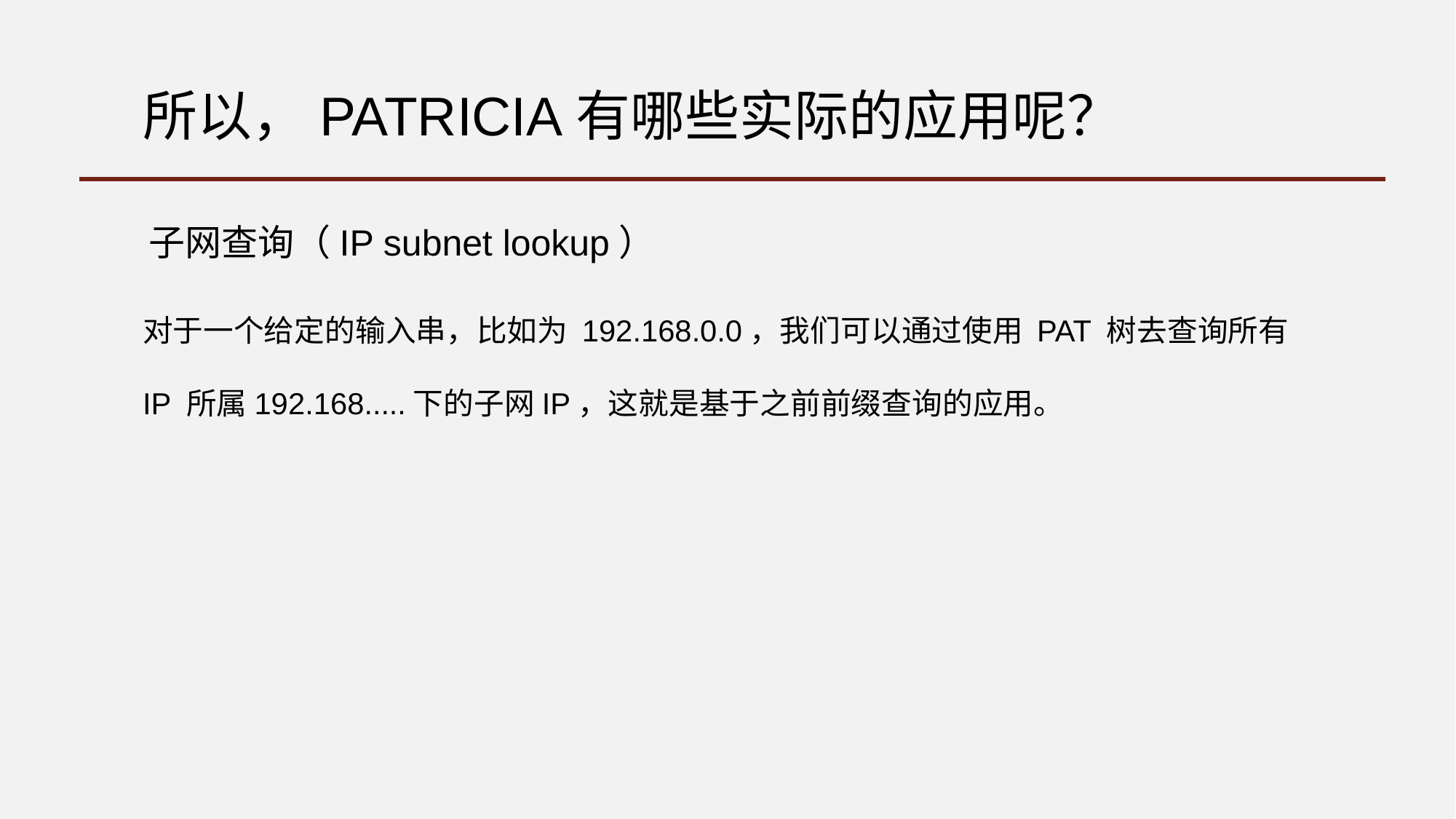

# 所以，Patricia有哪些实际的应用呢？
子网查询（IP subnet lookup）
对于一个给定的输入串，比如为 192.168.0.0，我们可以通过使用 PAT 树去查询所有 IP 所属192.168.....下的子网IP，这就是基于之前前缀查询的应用。